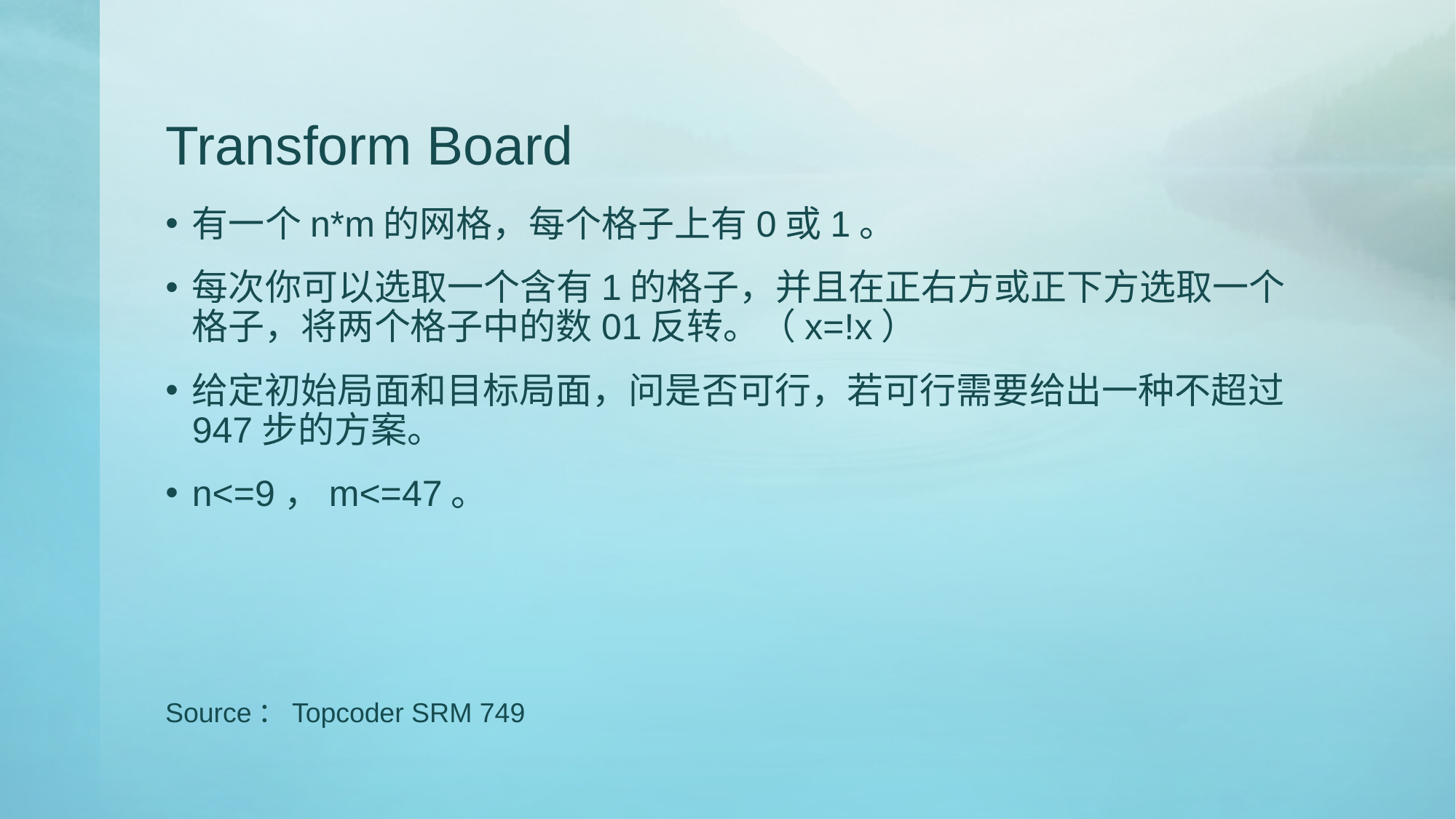

# Transform Board
有一个n*m的网格，每个格子上有0或1。
每次你可以选取一个含有1的格子，并且在正右方或正下方选取一个格子，将两个格子中的数01反转。（x=!x）
给定初始局面和目标局面，问是否可行，若可行需要给出一种不超过947步的方案。
n<=9，m<=47。
Source：Topcoder SRM 749